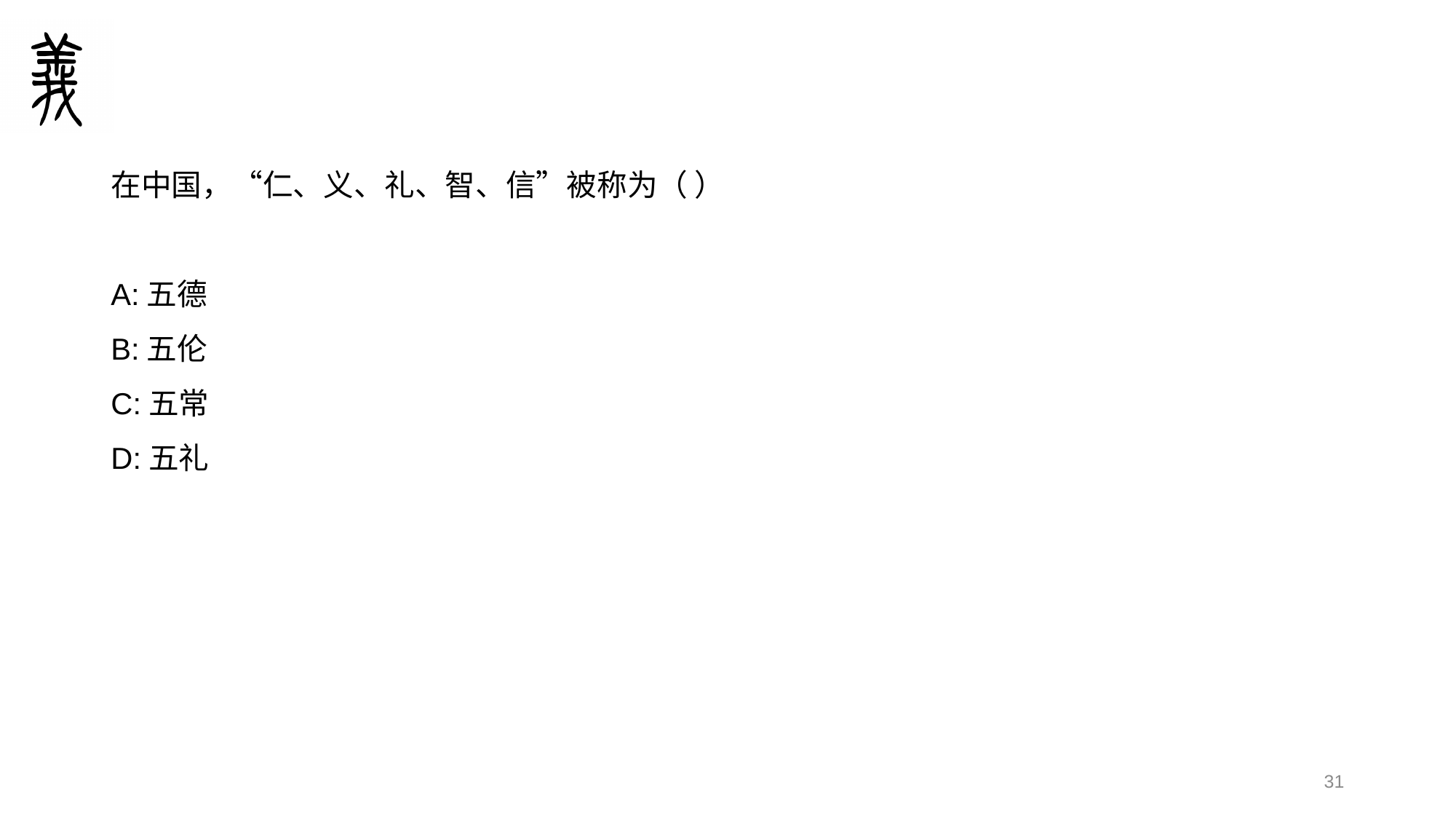

#
在中国，“仁、义、礼、智、信”被称为（ ）

A:五德
B:五伦
C:五常
D:五礼

31